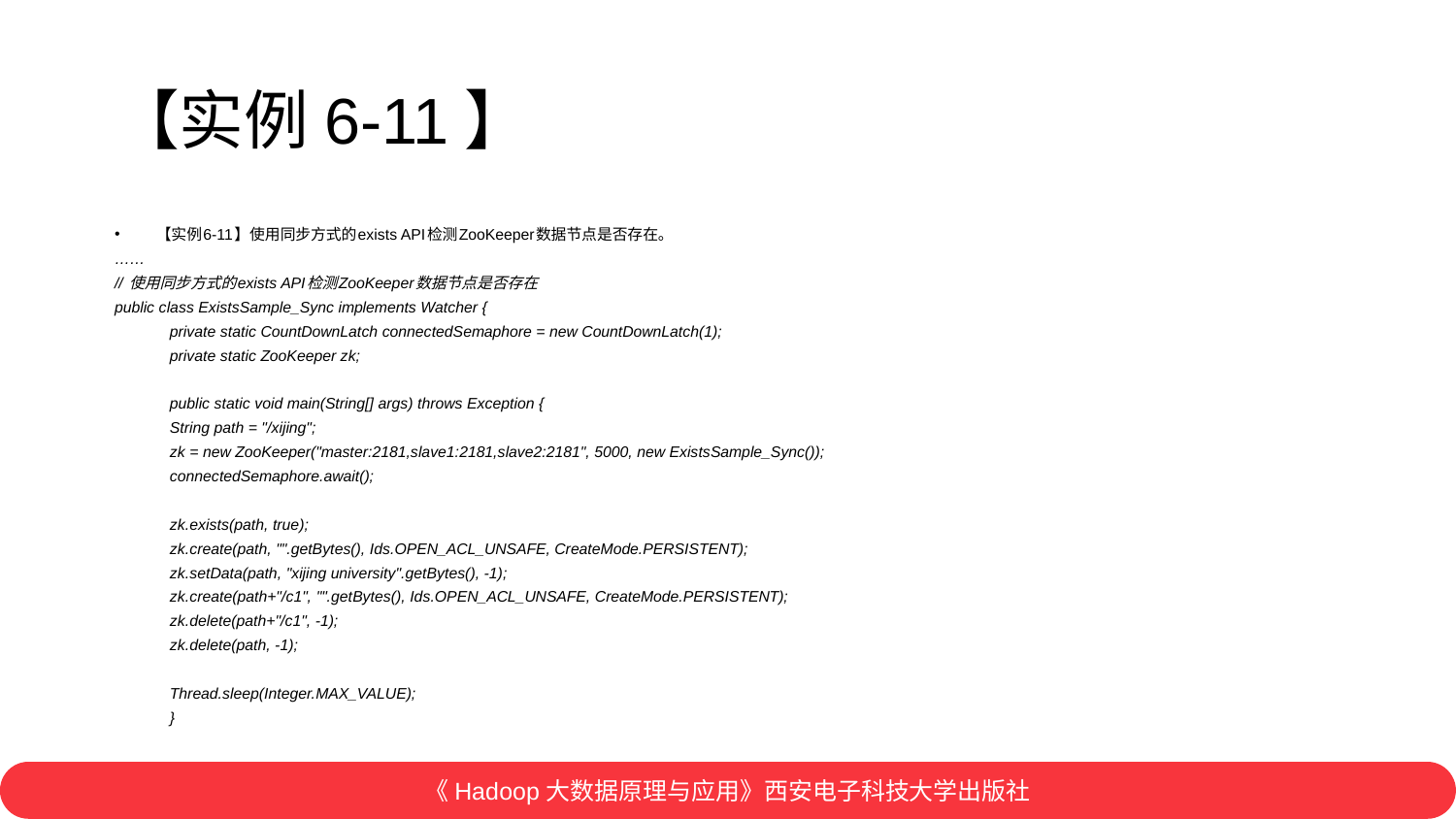

# 【实例6-11】
【实例6-11】使用同步方式的exists API检测ZooKeeper数据节点是否存在。
……
// 使用同步方式的exists API检测ZooKeeper数据节点是否存在
public class ExistsSample_Sync implements Watcher {
	private static CountDownLatch connectedSemaphore = new CountDownLatch(1);
	private static ZooKeeper zk;

	public static void main(String[] args) throws Exception {
		String path = "/xijing";
		zk = new ZooKeeper("master:2181,slave1:2181,slave2:2181", 5000, new ExistsSample_Sync());
		connectedSemaphore.await();

		zk.exists(path, true);
		zk.create(path, "".getBytes(), Ids.OPEN_ACL_UNSAFE, CreateMode.PERSISTENT);
		zk.setData(path, "xijing university".getBytes(), -1);
		zk.create(path+"/c1", "".getBytes(), Ids.OPEN_ACL_UNSAFE, CreateMode.PERSISTENT);
		zk.delete(path+"/c1", -1);
		zk.delete(path, -1);

		Thread.sleep(Integer.MAX_VALUE);
	}